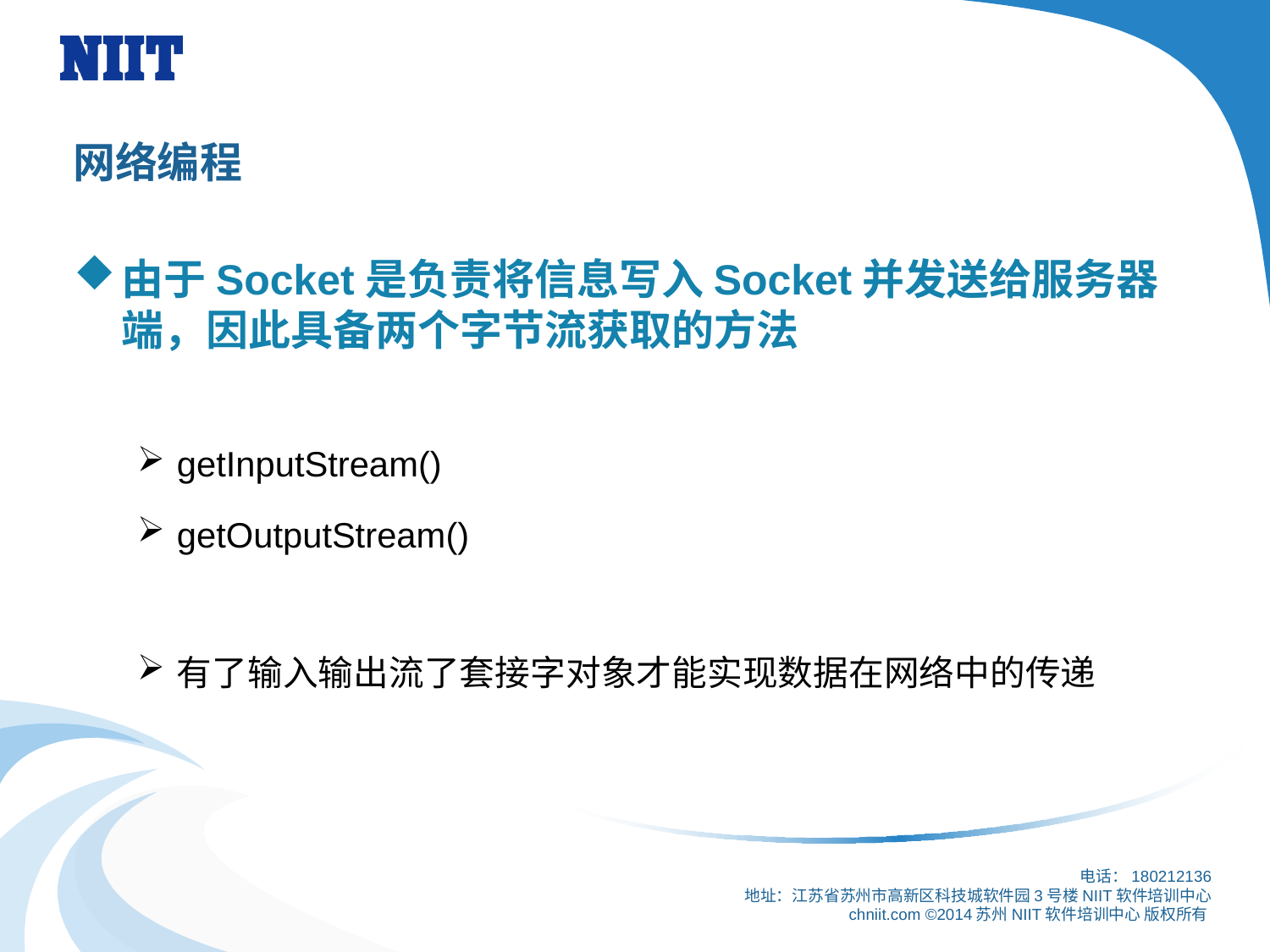

# 网络编程
由于Socket是负责将信息写入Socket并发送给服务器端，因此具备两个字节流获取的方法

getInputStream()
getOutputStream()

有了输入输出流了套接字对象才能实现数据在网络中的传递